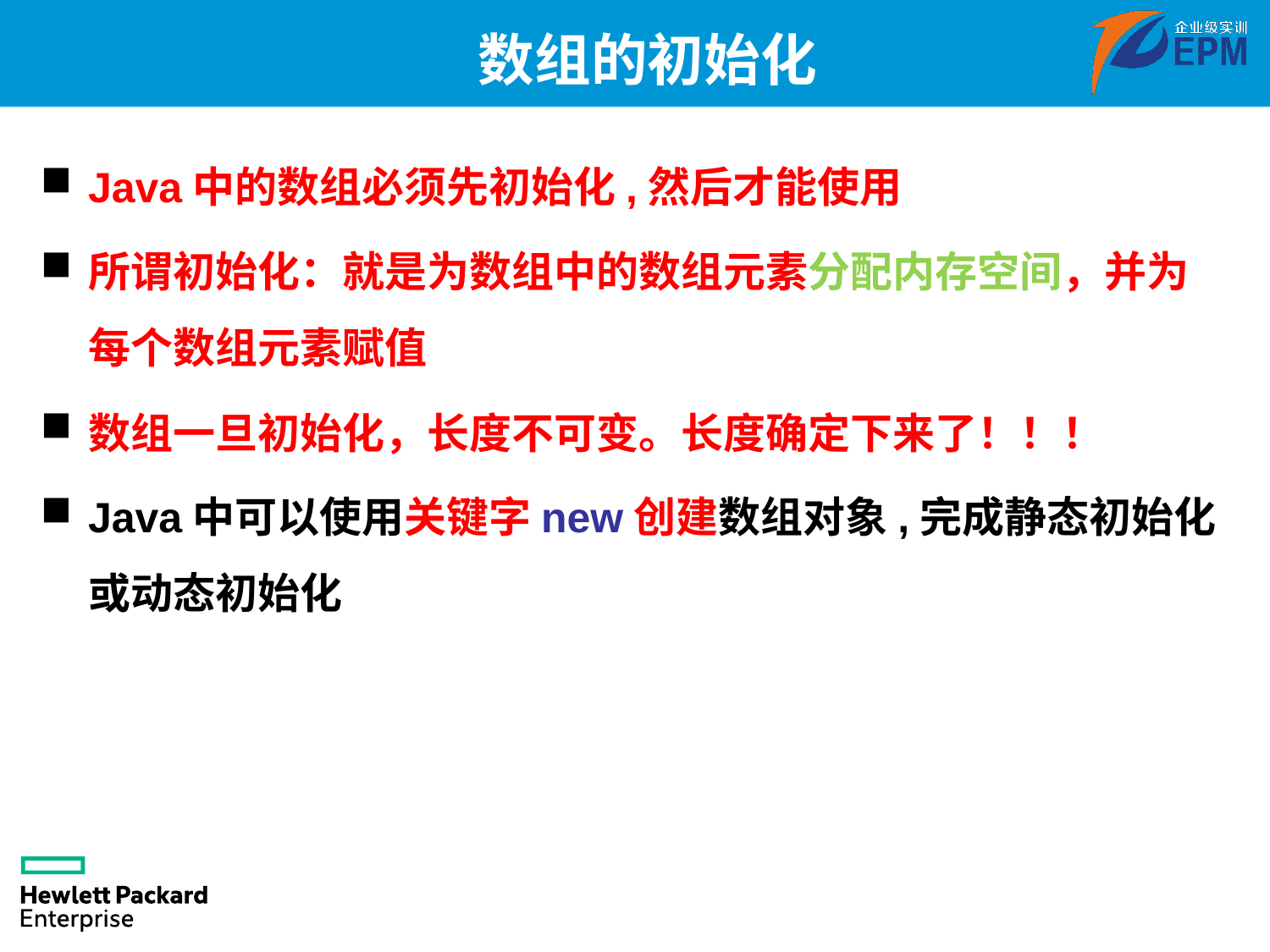

# 数组的初始化
Java中的数组必须先初始化,然后才能使用
所谓初始化：就是为数组中的数组元素分配内存空间，并为每个数组元素赋值
数组一旦初始化，长度不可变。长度确定下来了！！！
Java中可以使用关键字new创建数组对象,完成静态初始化或动态初始化